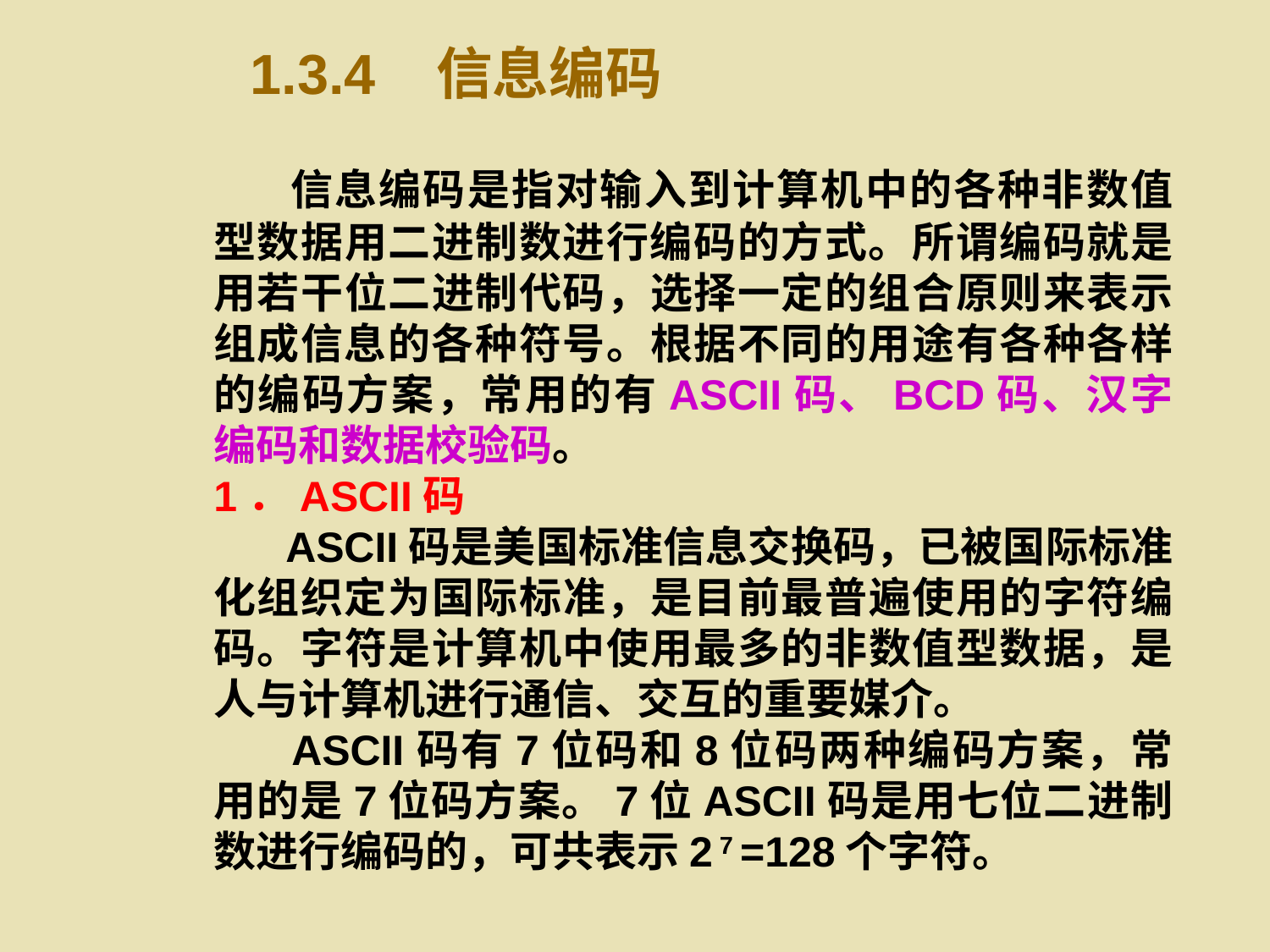

1.3.4   信息编码
　  信息编码是指对输入到计算机中的各种非数值型数据用二进制数进行编码的方式。所谓编码就是用若干位二进制代码，选择一定的组合原则来表示组成信息的各种符号。根据不同的用途有各种各样的编码方案，常用的有ASCII码、BCD码、汉字编码和数据校验码。
1．ASCII码
　  ASCII码是美国标准信息交换码，已被国际标准化组织定为国际标准，是目前最普遍使用的字符编码。字符是计算机中使用最多的非数值型数据，是人与计算机进行通信、交互的重要媒介。
　  ASCII码有7位码和8位码两种编码方案，常用的是7位码方案。7位ASCII码是用七位二进制数进行编码的，可共表示2 7 =128个字符。